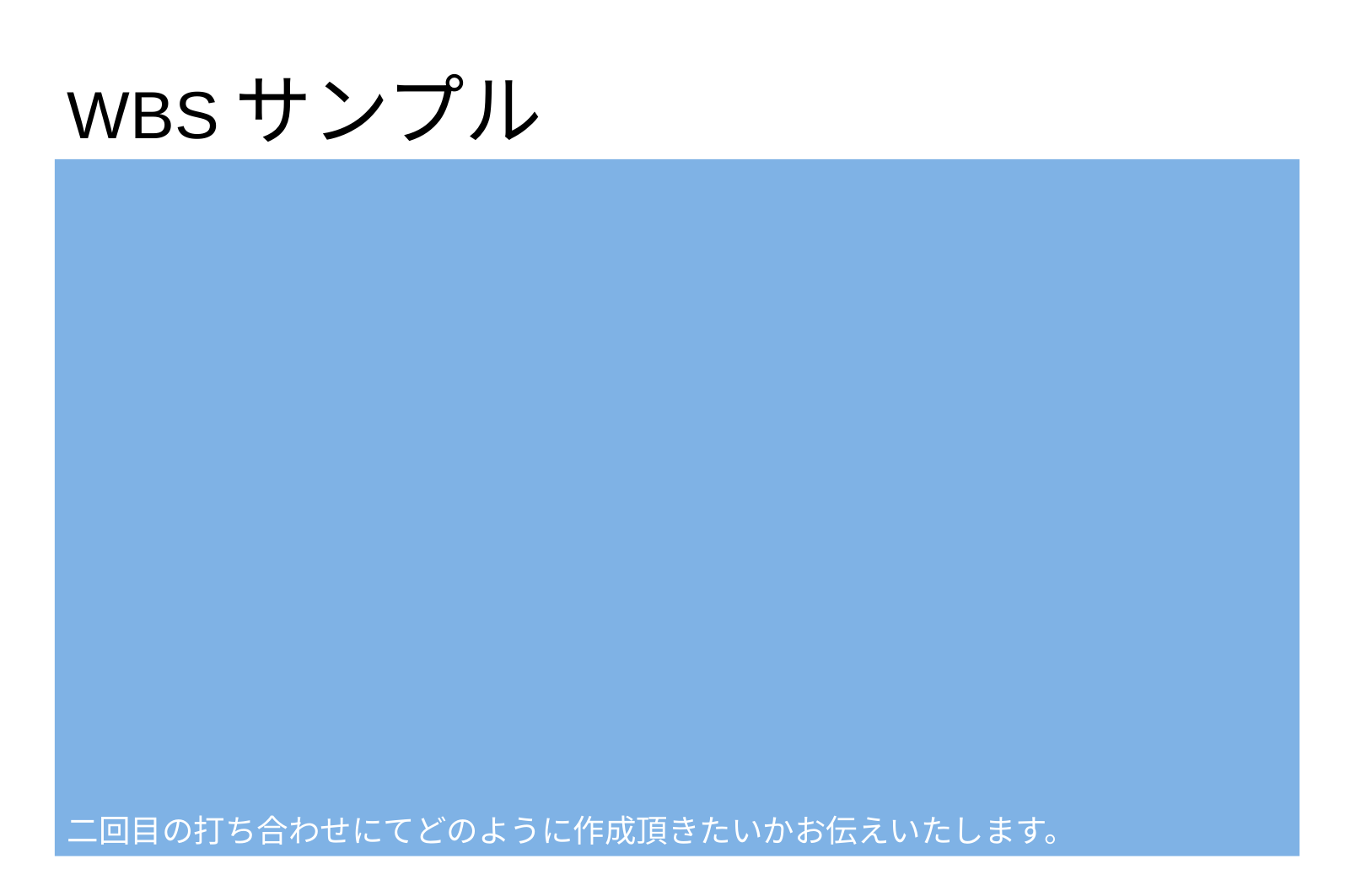

# WBSサンプル
二回目の打ち合わせにてどのように作成頂きたいかお伝えいたします。